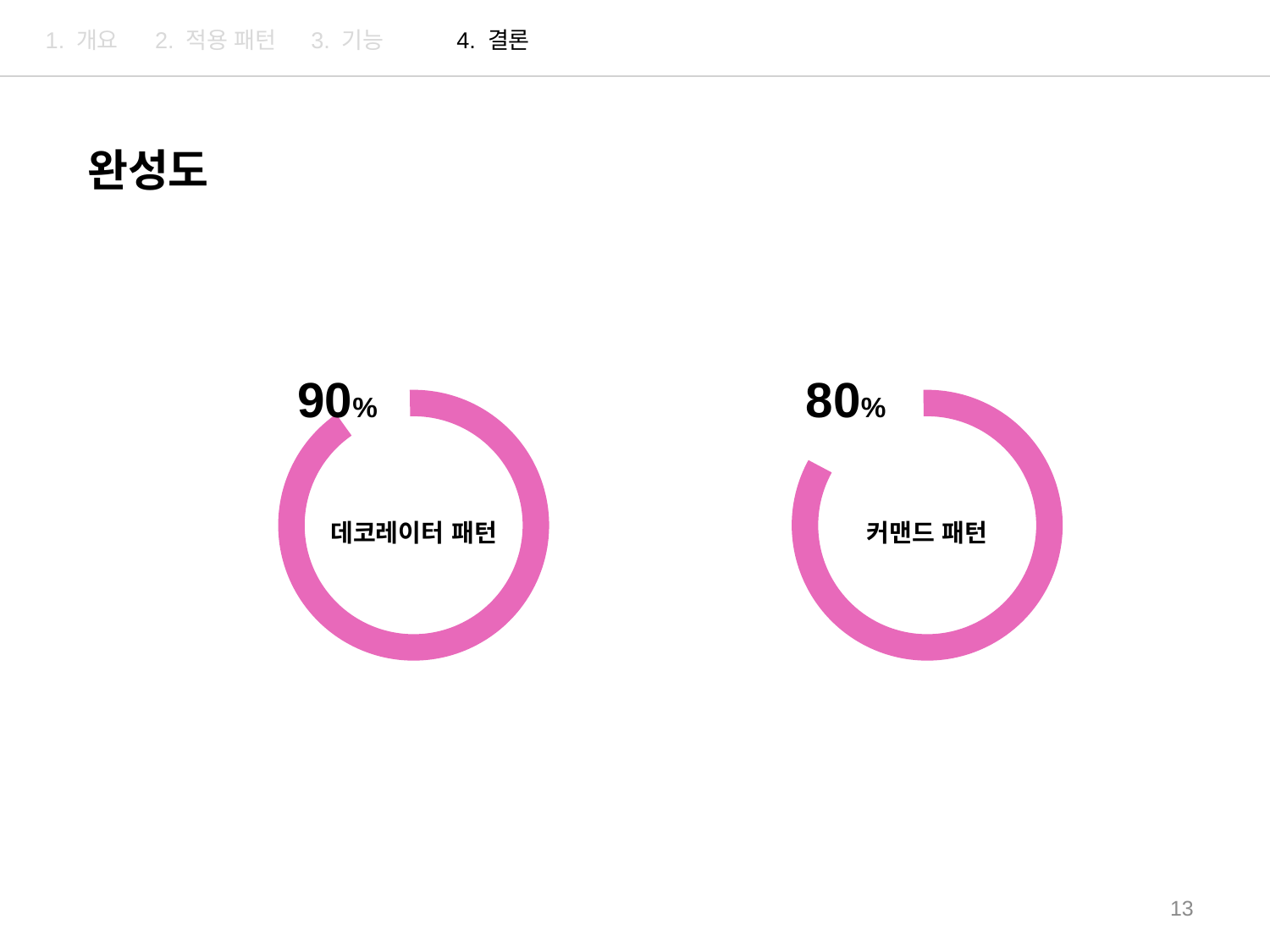

2. 적용 패턴
3. 기능
4. 결론
1. 개요
완성도
90%
80%

데코레이터 패턴
커맨드 패턴
13